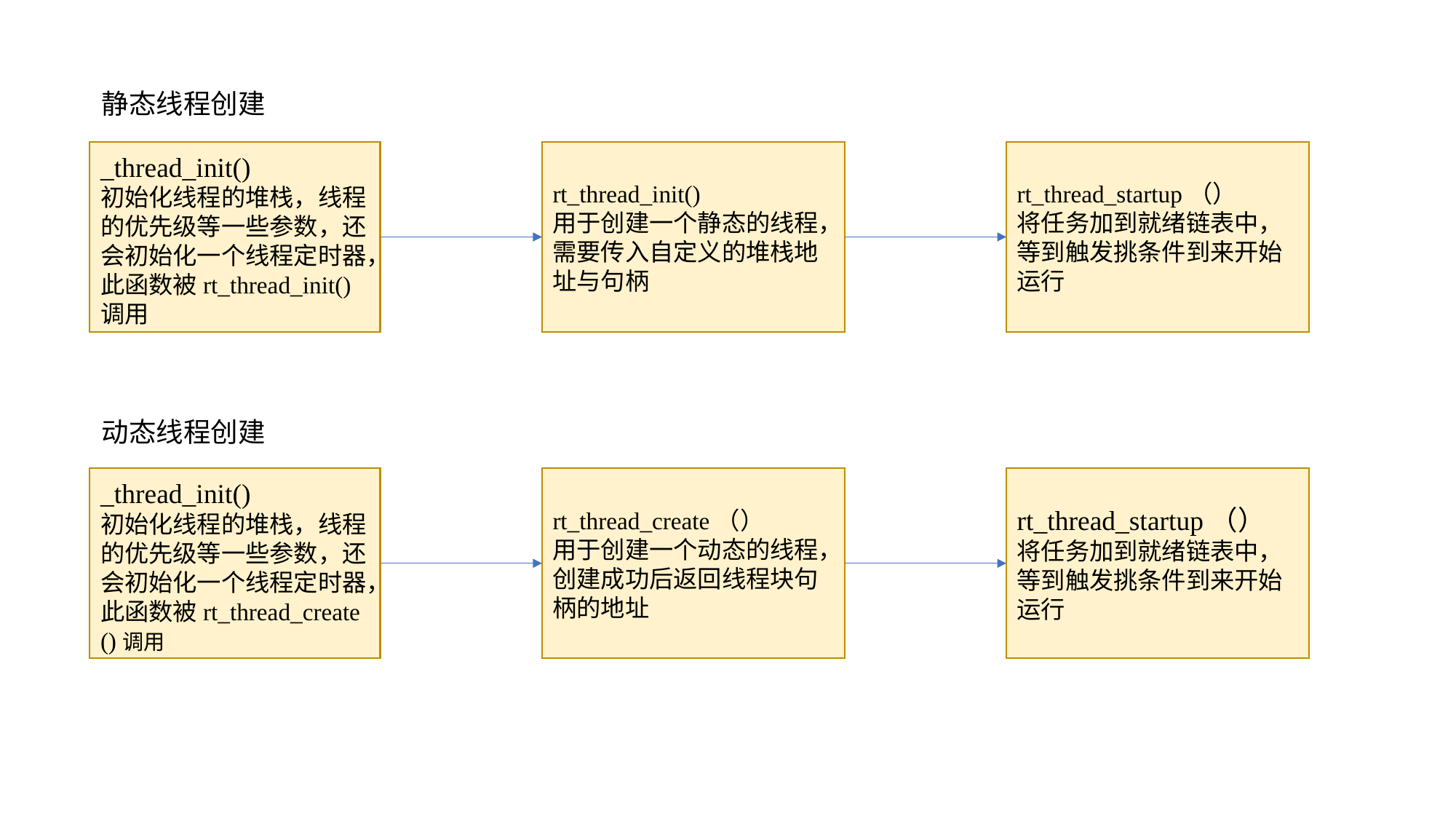

静态线程创建

_thread_init()
初始化线程的堆栈，线程的优先级等一些参数，还会初始化一个线程定时器，此函数被rt_thread_init()调用

rt_thread_init()
用于创建一个静态的线程，需要传入自定义的堆栈地址与句柄
rt_thread_startup（）
将任务加到就绪链表中，等到触发挑条件到来开始运行
动态线程创建

_thread_init()
初始化线程的堆栈，线程的优先级等一些参数，还会初始化一个线程定时器，此函数被rt_thread_create ()调用

rt_thread_create（）
用于创建一个动态的线程，创建成功后返回线程块句柄的地址
rt_thread_startup（）
将任务加到就绪链表中，等到触发挑条件到来开始运行